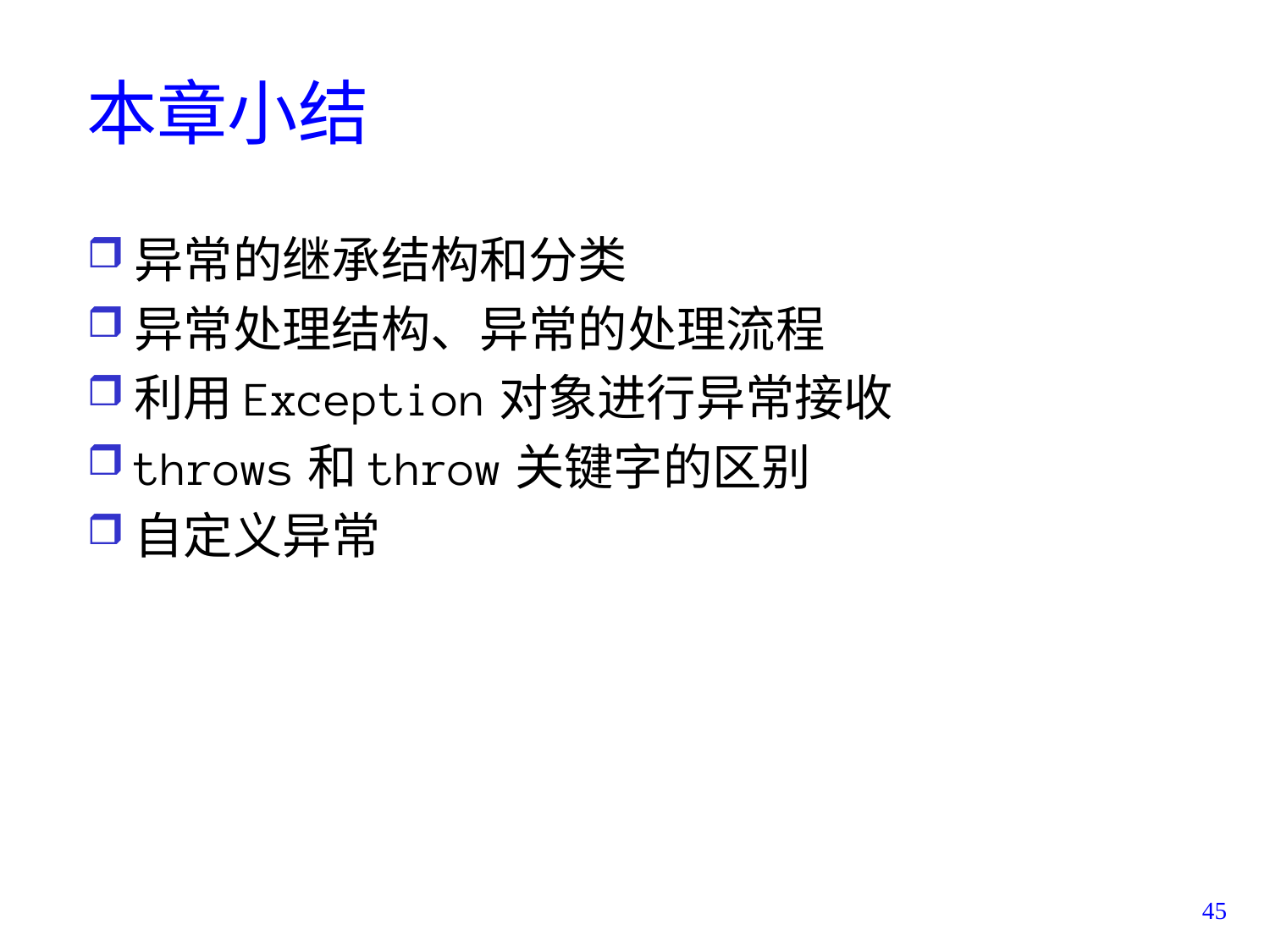

# 本章小结
异常的继承结构和分类
异常处理结构、异常的处理流程
利用Exception对象进行异常接收
throws和throw关键字的区别
自定义异常

45